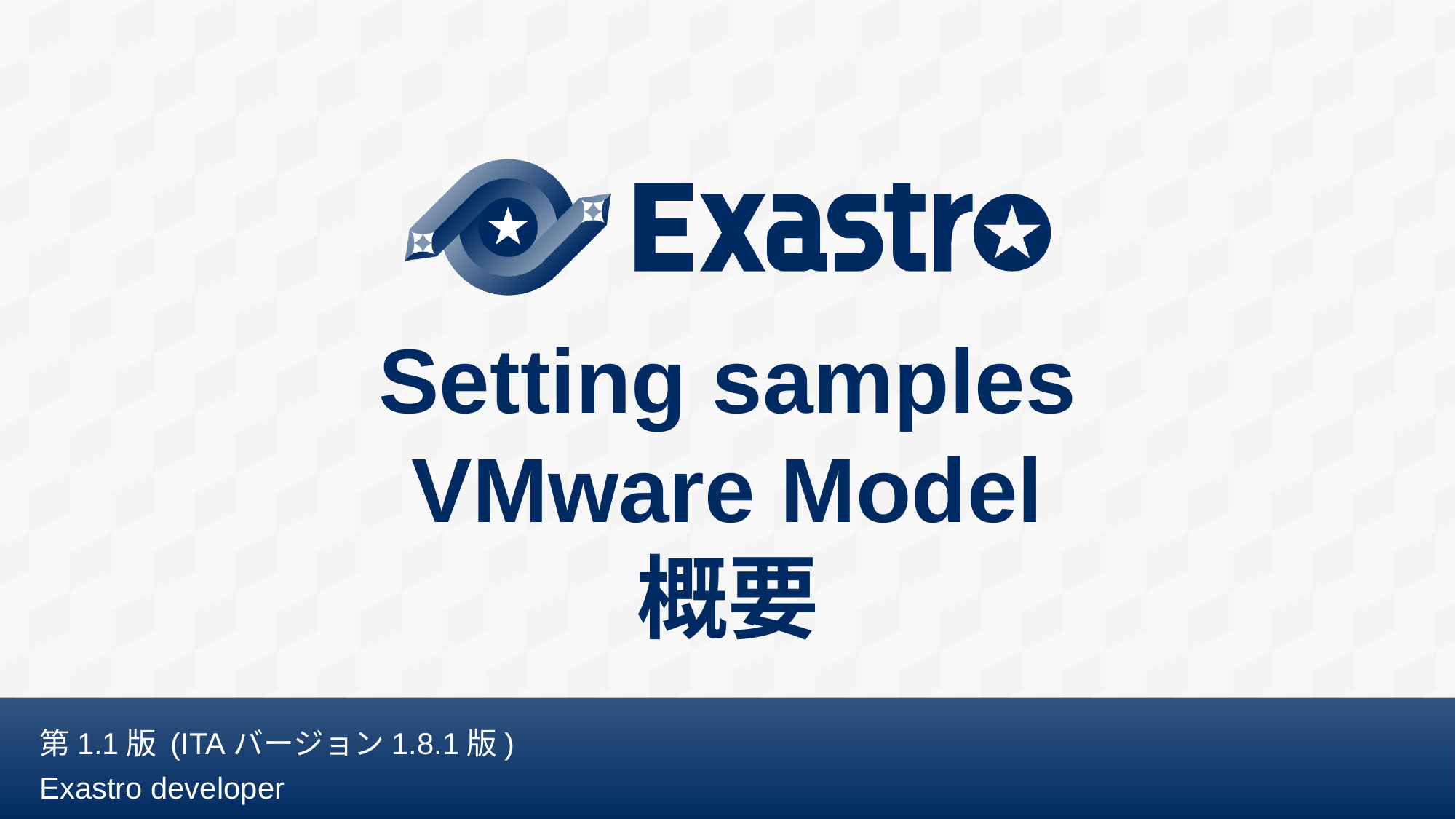

# Setting samples VMware Model 概要
第1.1版 (ITAバージョン1.8.1版)
Exastro developer